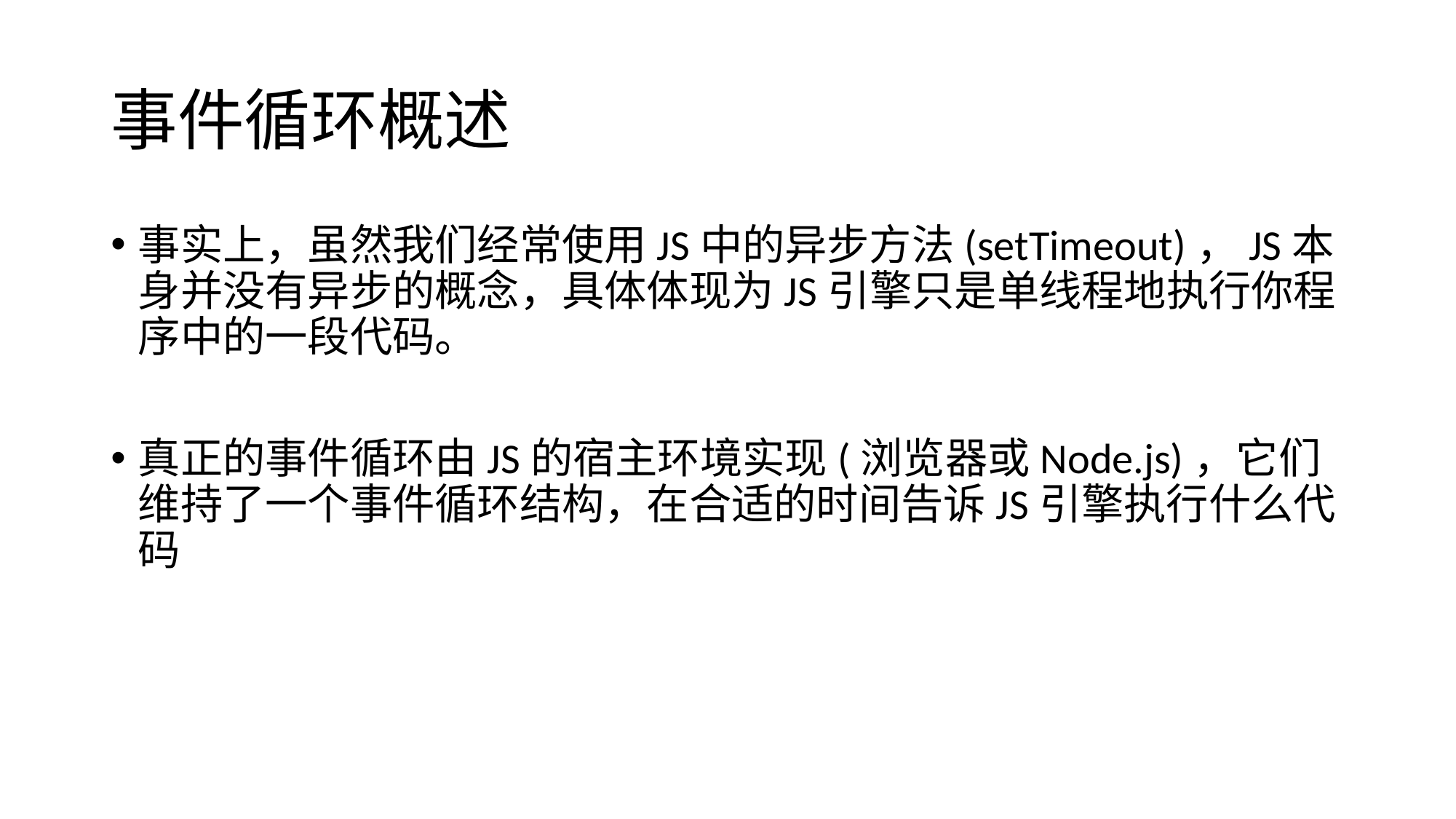

# 事件循环概述
事实上，虽然我们经常使用JS中的异步方法(setTimeout)，JS本身并没有异步的概念，具体体现为JS引擎只是单线程地执行你程序中的一段代码。

真正的事件循环由JS的宿主环境实现(浏览器或Node.js)，它们维持了一个事件循环结构，在合适的时间告诉JS引擎执行什么代码